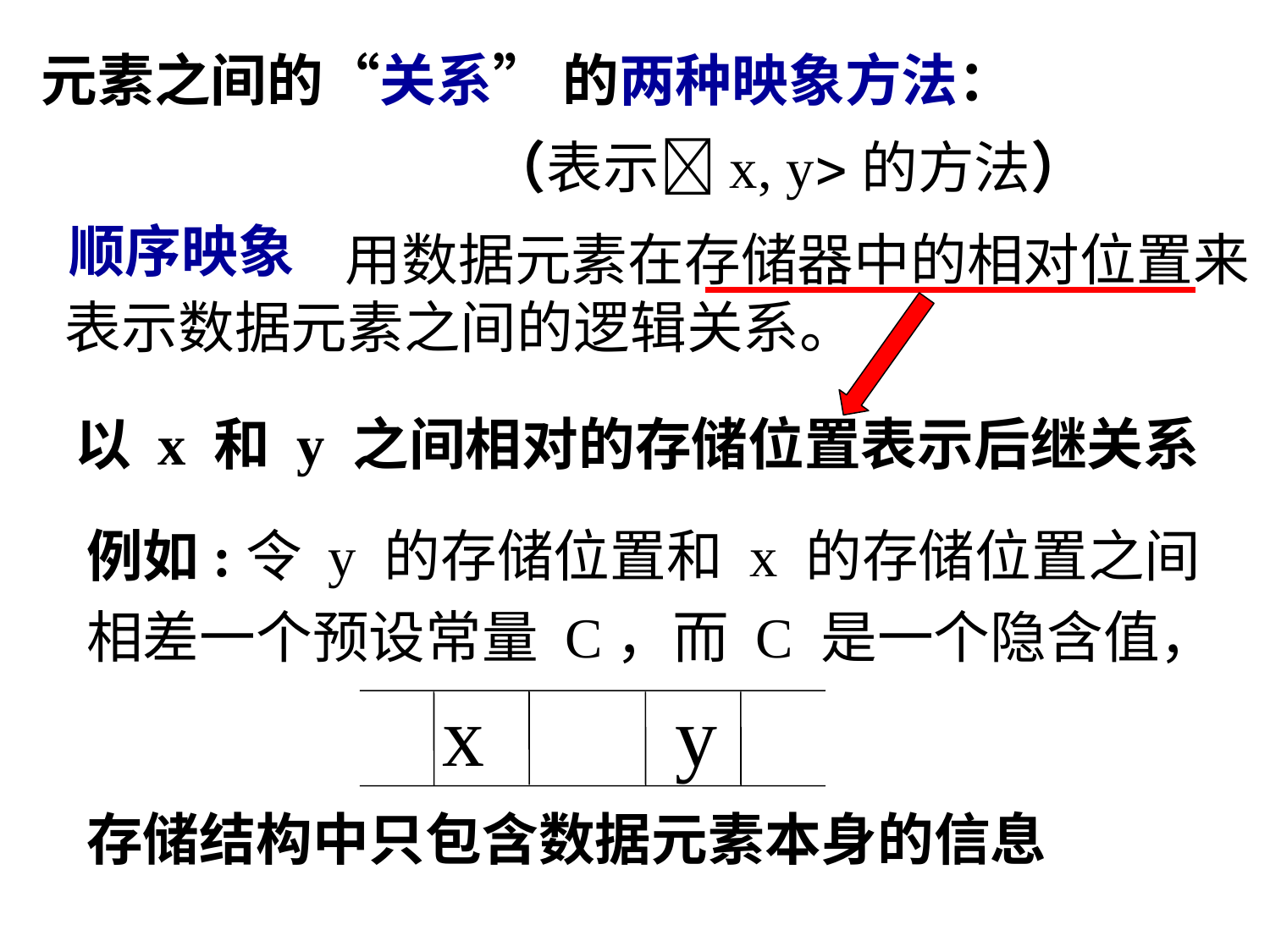

元素之间的“关系” 的两种映象方法：
（表示<x, y>的方法）
顺序映象
                     用数据元素在存储器中的相对位置来
表示数据元素之间的逻辑关系。

以 x 和 y 之间相对的存储位置表示后继关系
例如:令 y 的存储位置和 x 的存储位置之间相差一个预设常量 C，而 C 是一个隐含值，
 x         y

存储结构中只包含数据元素本身的信息